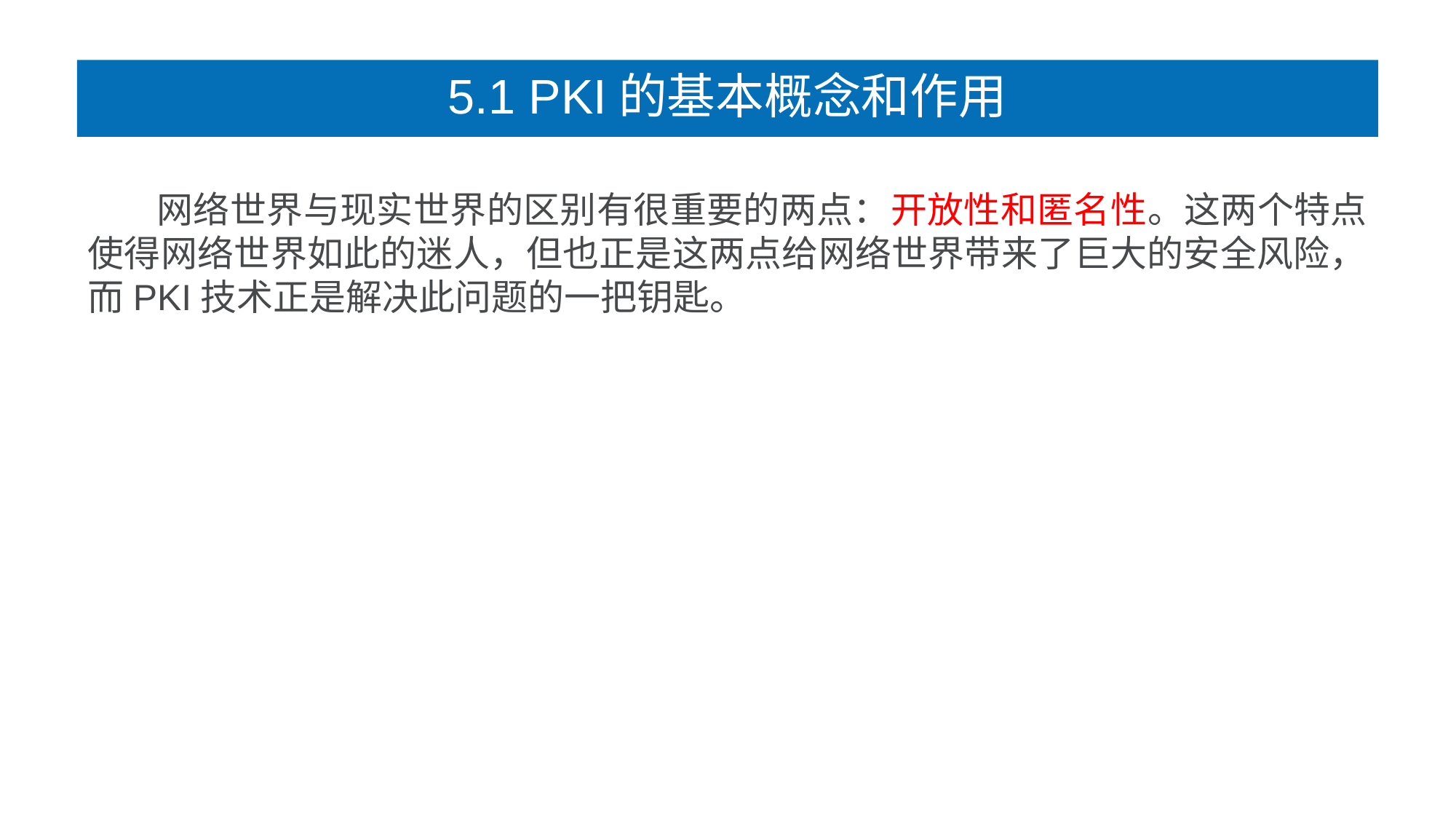

# 5.1 PKI的基本概念和作用
       网络世界与现实世界的区别有很重要的两点：开放性和匿名性。这两个特点使得网络世界如此的迷人，但也正是这两点给网络世界带来了巨大的安全风险，而PKI技术正是解决此问题的一把钥匙。